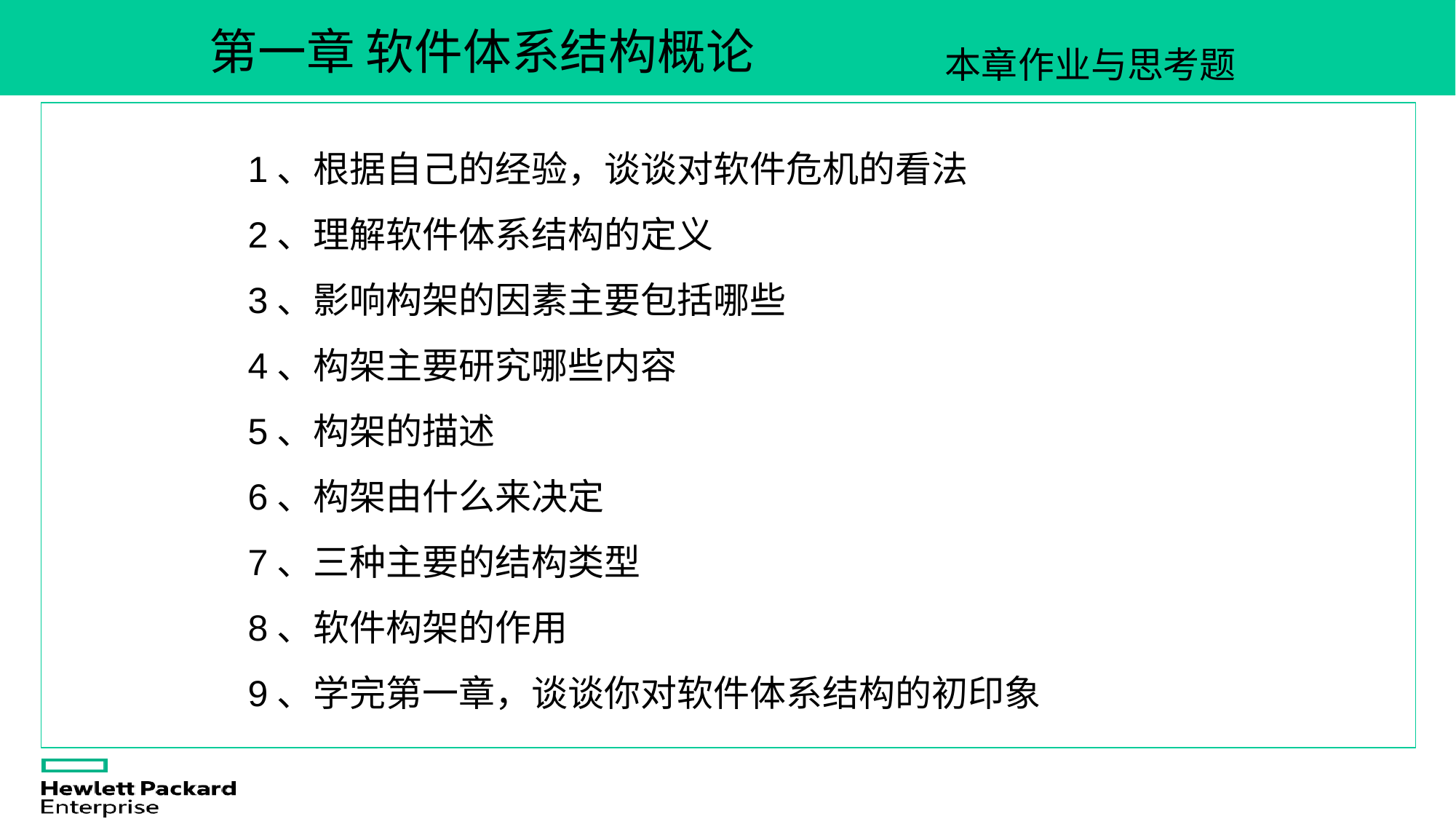

第一章 软件体系结构概论
本章作业与思考题

1、根据自己的经验，谈谈对软件危机的看法
2、理解软件体系结构的定义
3、影响构架的因素主要包括哪些
4、构架主要研究哪些内容
5、构架的描述
6、构架由什么来决定
7、三种主要的结构类型
8、软件构架的作用
9、学完第一章，谈谈你对软件体系结构的初印象